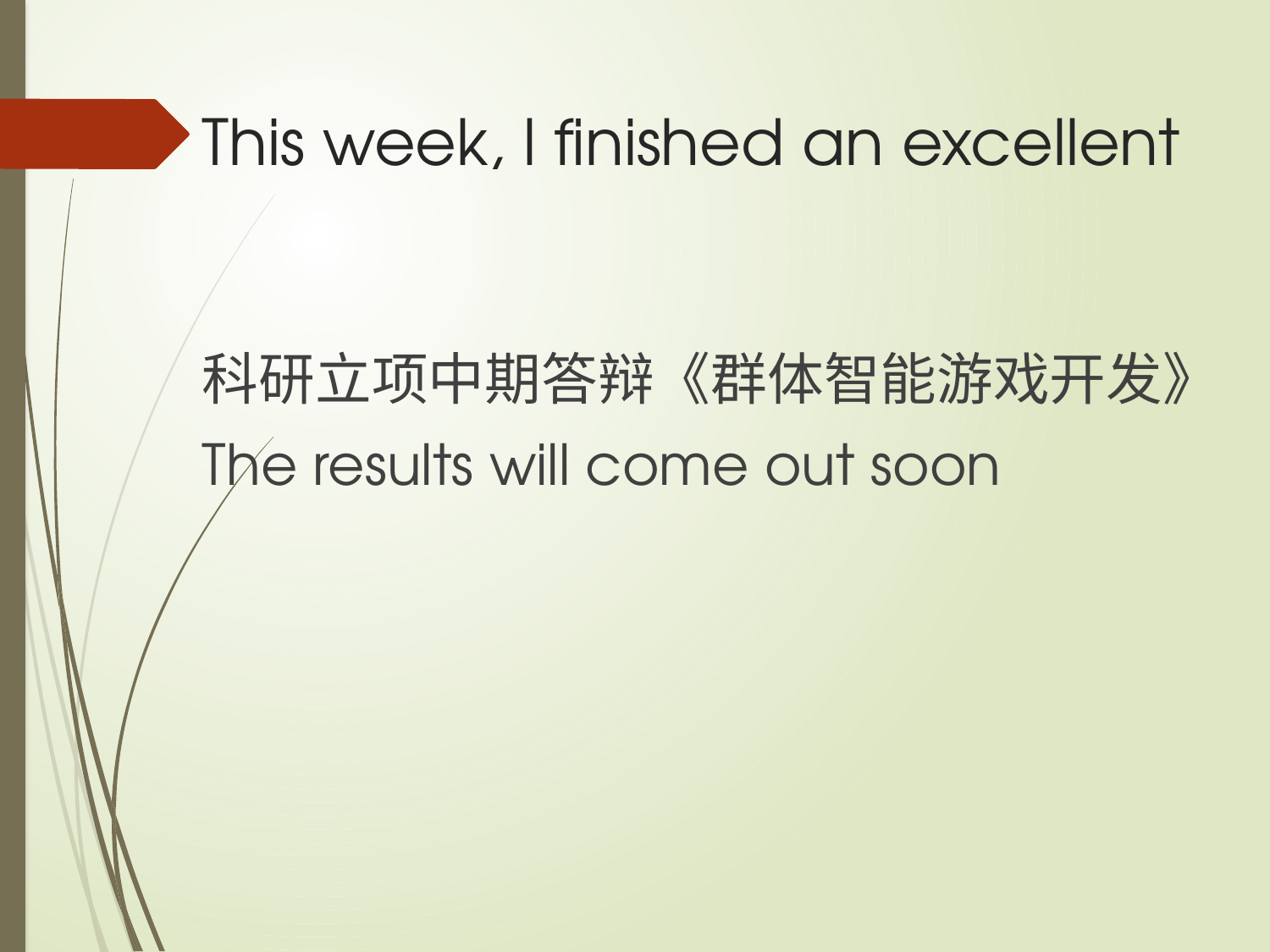

# This week, I finished an excellent
科研立项中期答辩《群体智能游戏开发》
The results will come out soon